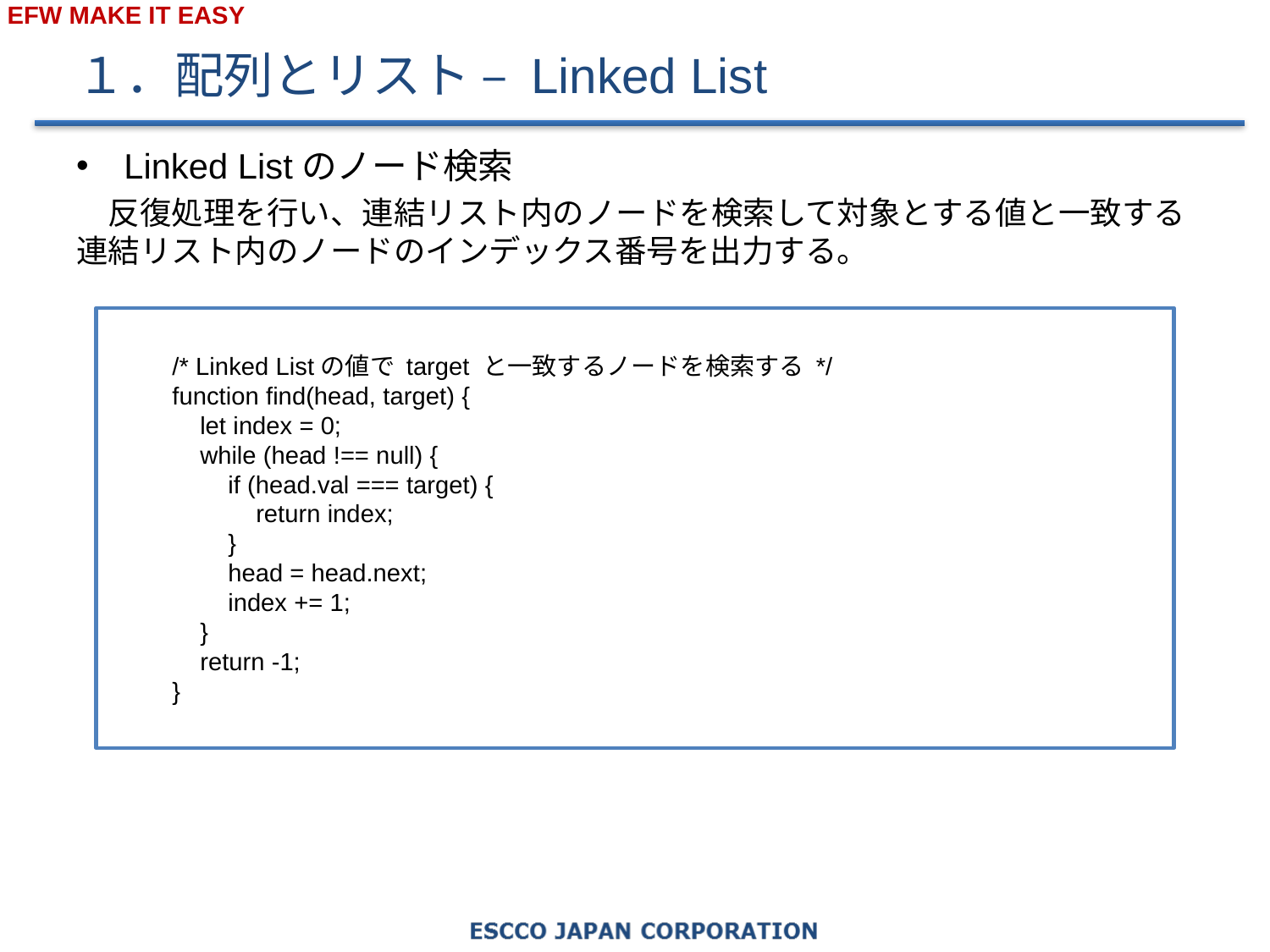

# １．配列とリスト – Linked List
Linked Listのノード検索
　反復処理を行い、連結リスト内のノードを検索して対象とする値と一致する連結リスト内のノードのインデックス番号を出力する。
/* Linked Listの値で target と一致するノードを検索する */
function find(head, target) {
    let index = 0;
    while (head !== null) {
        if (head.val === target) {
            return index;
        }
        head = head.next;
        index += 1;
    }
    return -1;
}